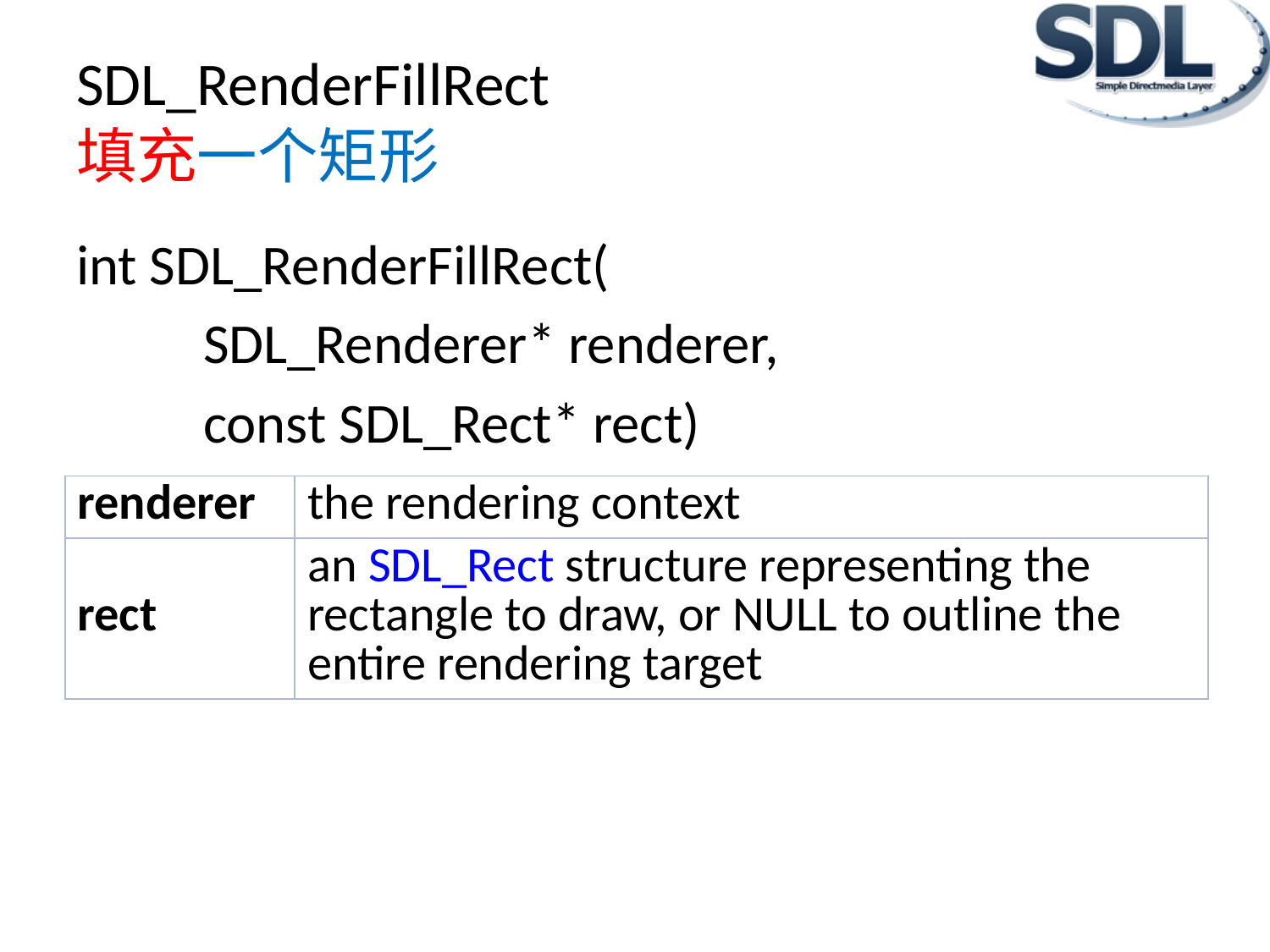

# SDL_RenderFillRect 填充一个矩形
int SDL_RenderFillRect(
	SDL_Renderer* renderer,
	const SDL_Rect* rect)
| renderer | the rendering context |
| --- | --- |
| rect | an SDL\_Rect structure representing the rectangle to draw, or NULL to outline the entire rendering target |